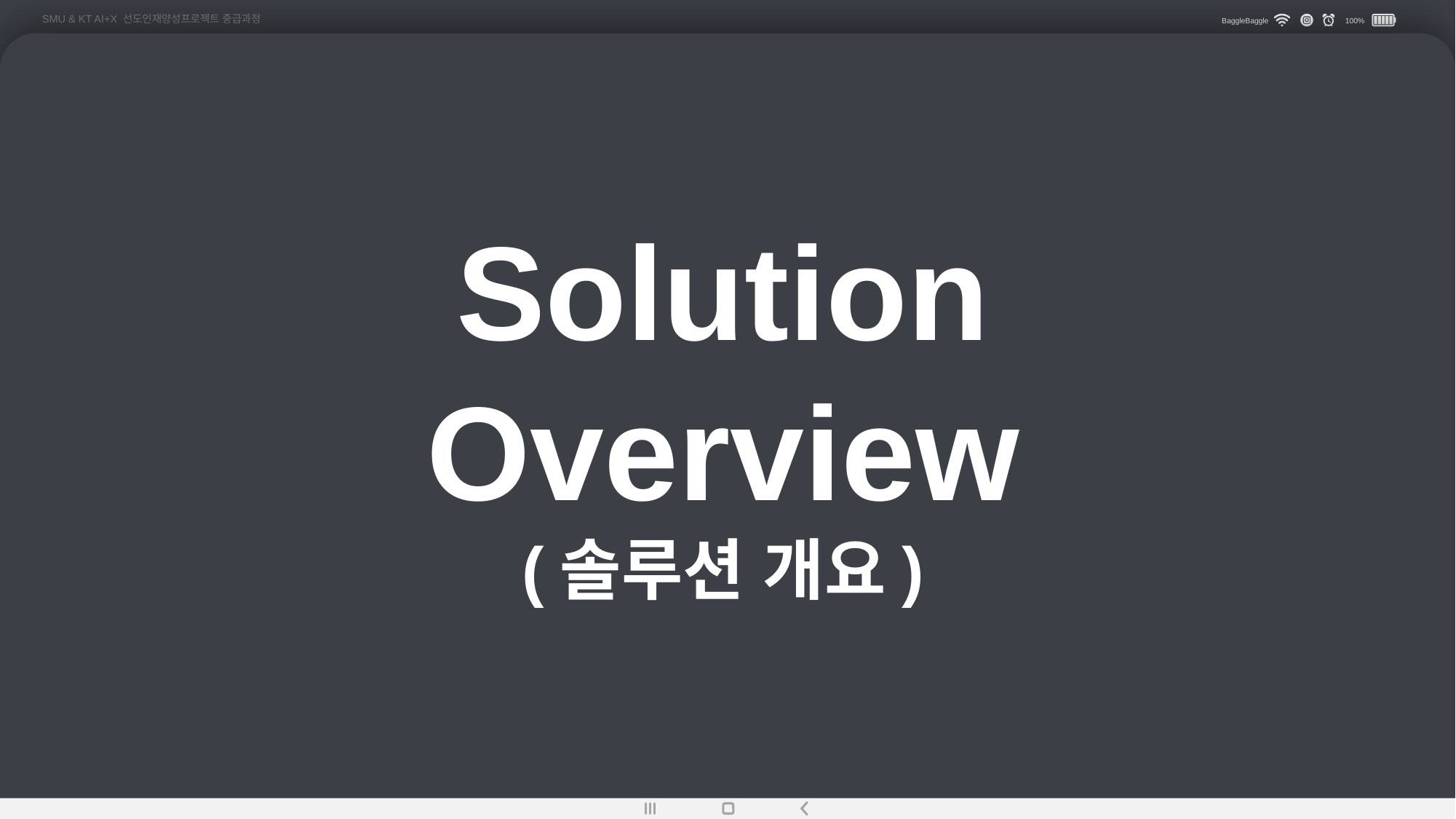

SMU & KT AI+X 선도인재양성프로젝트 중급과정

BaggleBaggle
100%

Solution Overview
(솔루션 개요)